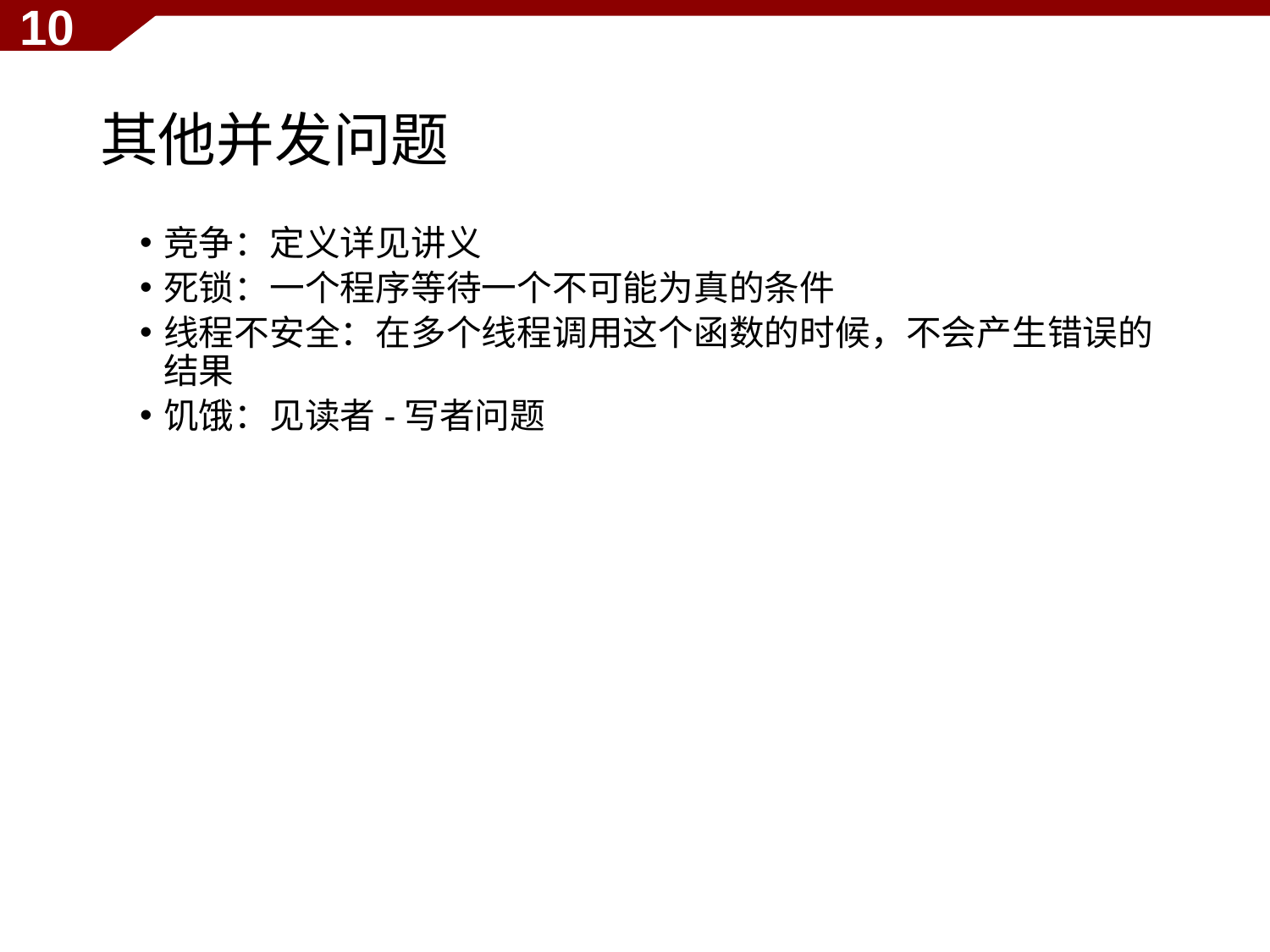

10
# 其他并发问题
竞争：定义详见讲义
死锁：一个程序等待一个不可能为真的条件
线程不安全：在多个线程调用这个函数的时候，不会产生错误的结果
饥饿：见读者-写者问题